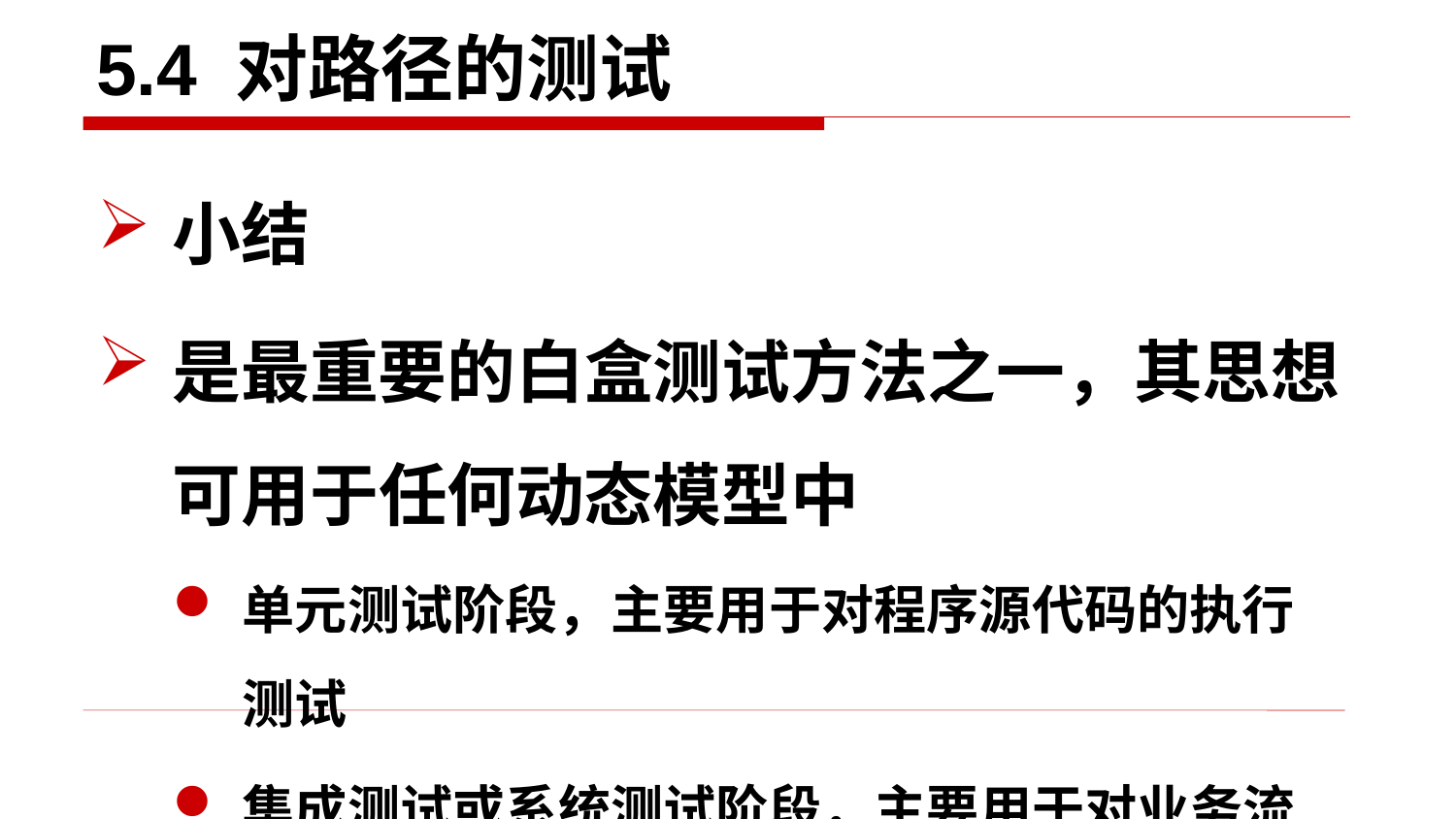

# 5.4 对路径的测试
小结
是最重要的白盒测试方法之一，其思想可用于任何动态模型中
单元测试阶段，主要用于对程序源代码的执行测试
集成测试或系统测试阶段，主要用于对业务流程、页面跳转等类似动态执行路径的测试